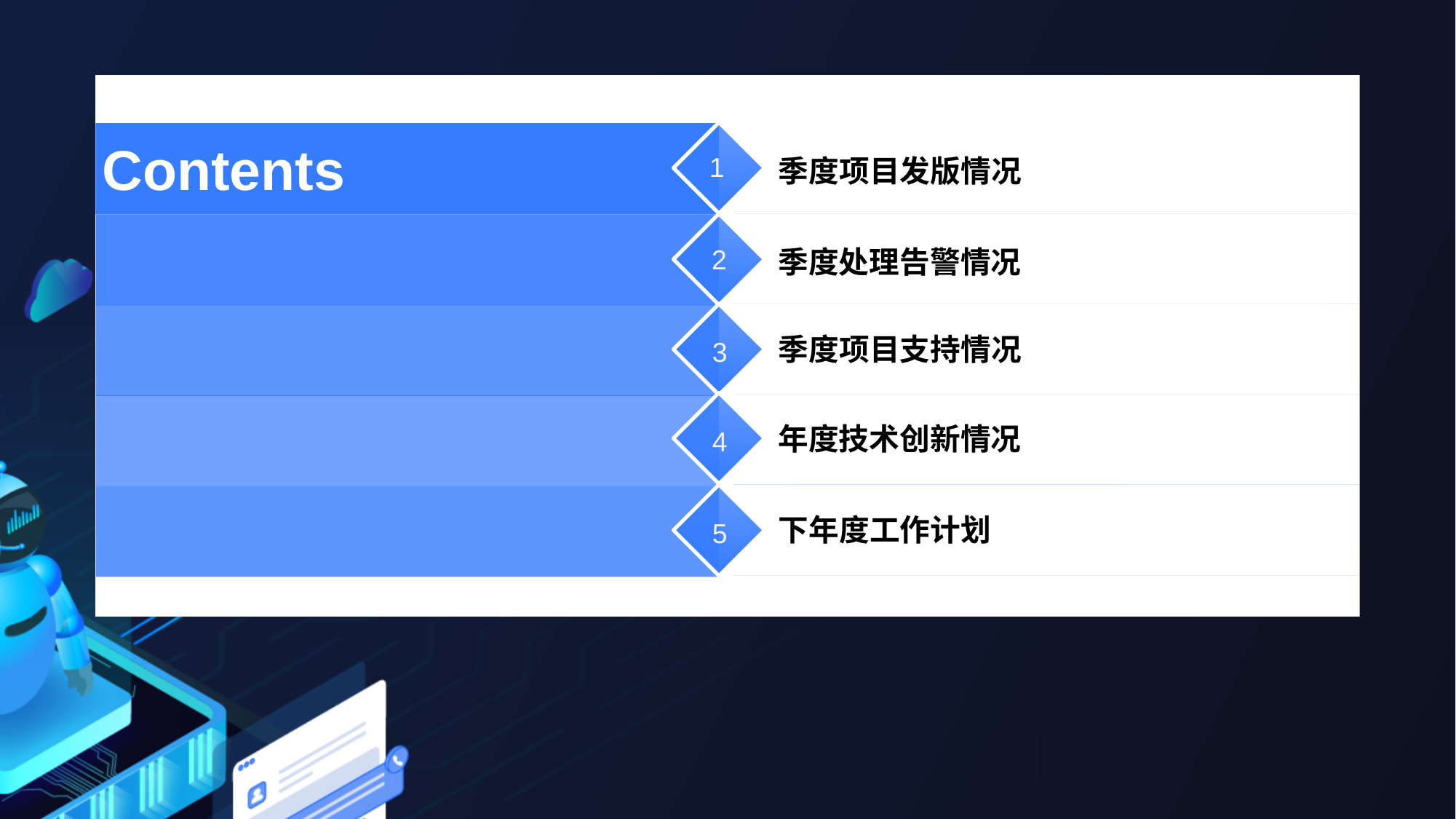

Contents

季度项目发版情况
1

季度处理告警情况
2

季度项目支持情况
3

年度技术创新情况
4

下年度工作计划
5